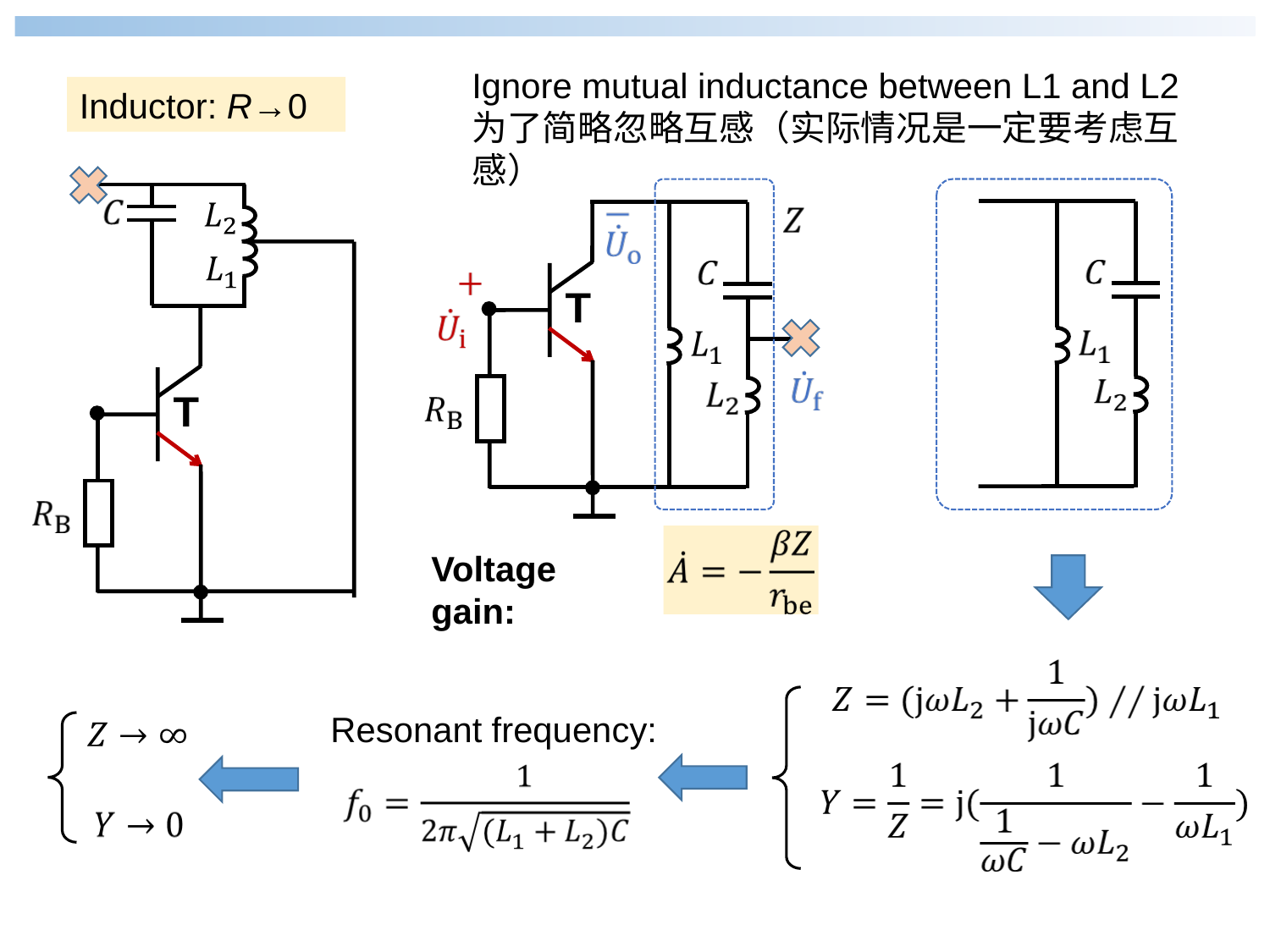

Ignore mutual inductance between L1 and L2 为了简略忽略互感（实际情况是一定要考虑互感）
Inductor: R→0

T

T

Voltage gain:

Resonant frequency: